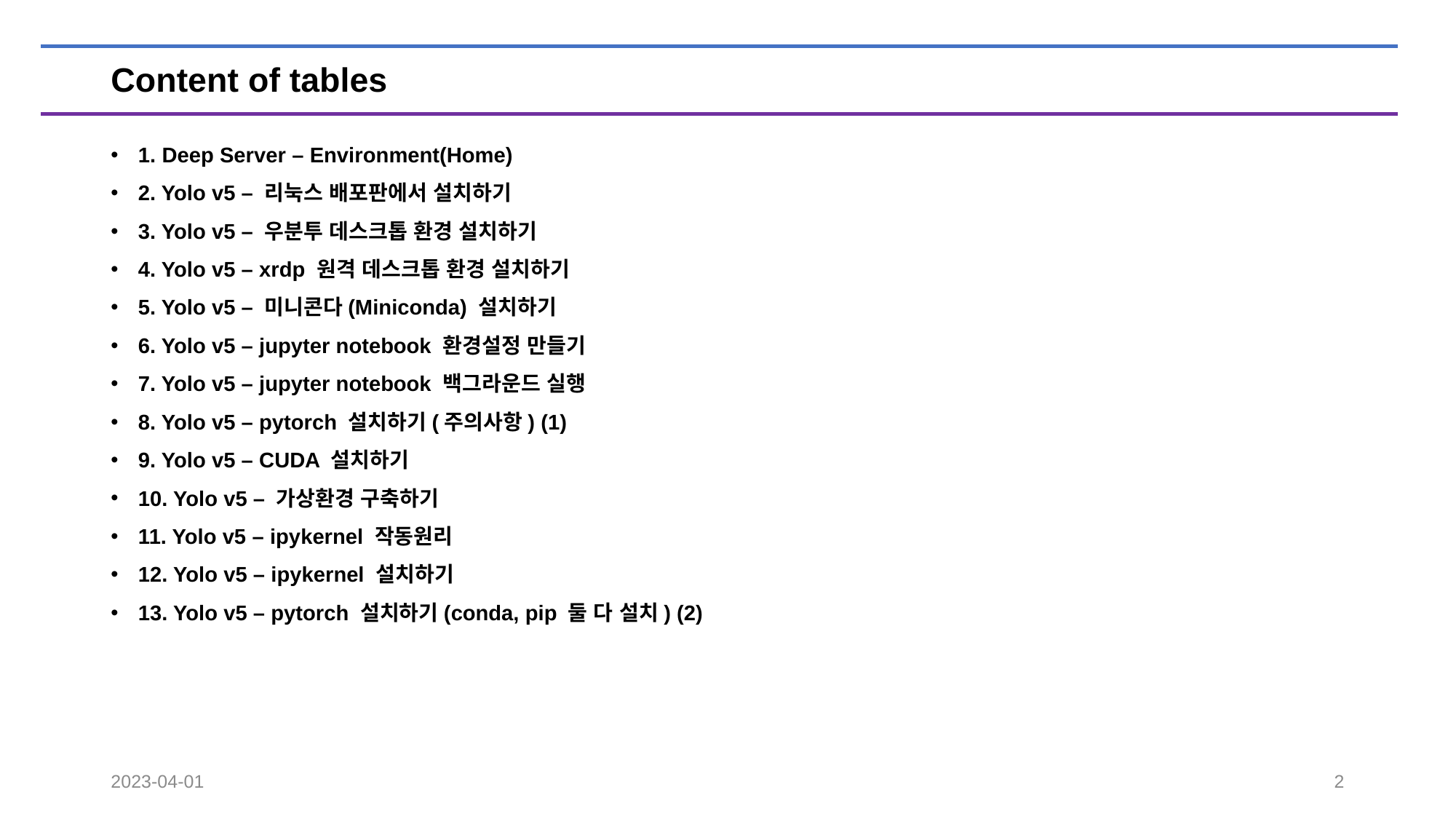

# Content of tables
1. Deep Server – Environment(Home)
2. Yolo v5 – 리눅스 배포판에서 설치하기
3. Yolo v5 – 우분투 데스크톱 환경 설치하기
4. Yolo v5 – xrdp 원격 데스크톱 환경 설치하기
5. Yolo v5 – 미니콘다(Miniconda) 설치하기
6. Yolo v5 – jupyter notebook 환경설정 만들기
7. Yolo v5 – jupyter notebook 백그라운드 실행
8. Yolo v5 – pytorch 설치하기(주의사항) (1)
9. Yolo v5 – CUDA 설치하기
10. Yolo v5 – 가상환경 구축하기
11. Yolo v5 – ipykernel 작동원리
12. Yolo v5 – ipykernel 설치하기
13. Yolo v5 – pytorch 설치하기(conda, pip 둘 다 설치) (2)
2023-04-01
2